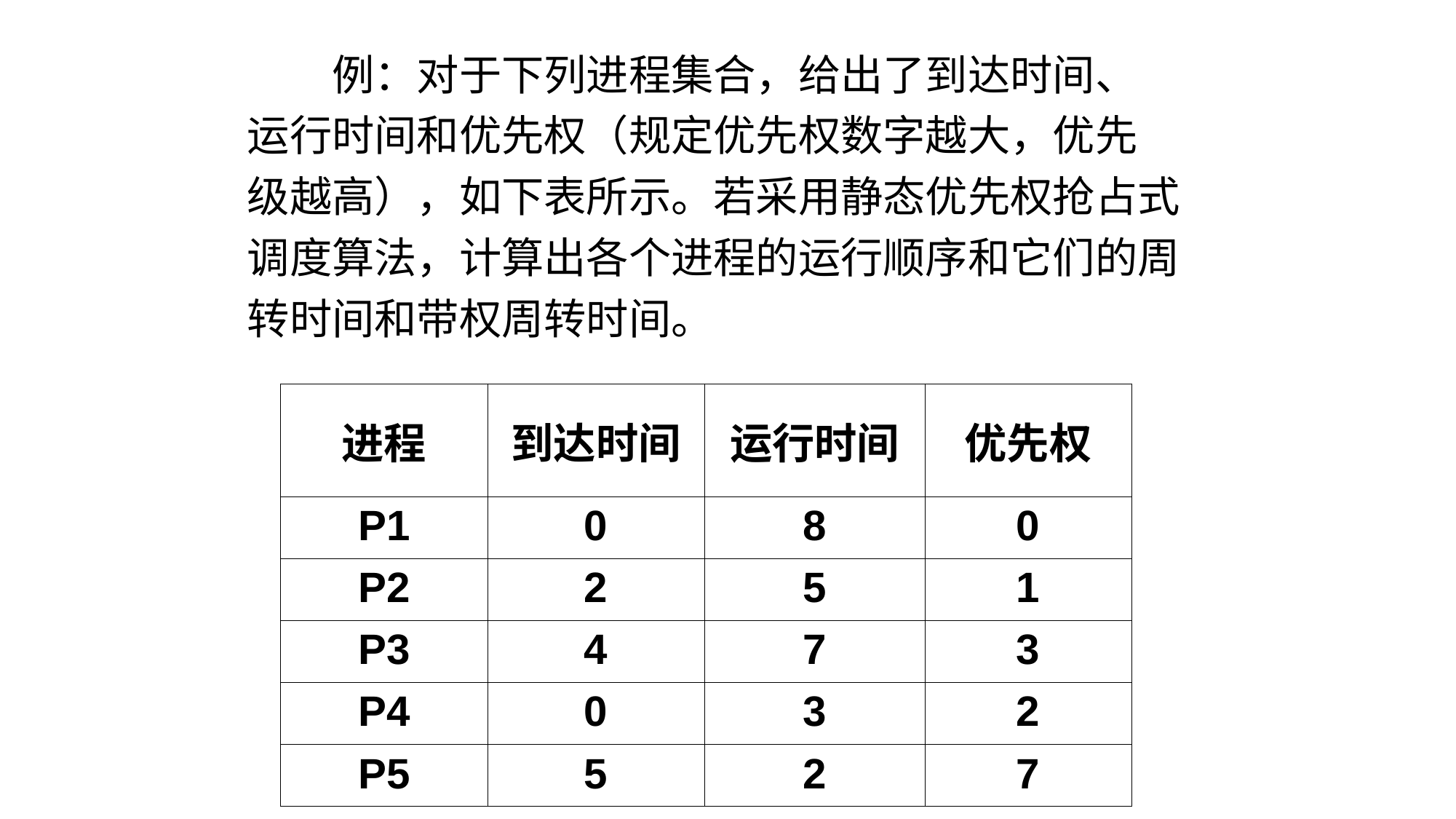

例：对于下列进程集合，给出了到达时间、
运行时间和优先权（规定优先权数字越大，优先
级越高），如下表所示。若采用静态优先权抢占式
调度算法，计算出各个进程的运行顺序和它们的周
转时间和带权周转时间。

| 进程 | 到达时间 | 运行时间 | 优先权 |
| --- | --- | --- | --- |
| P1 | 0 | 8 | 0 |
| P2 | 2 | 5 | 1 |
| P3 | 4 | 7 | 3 |
| P4 | 0 | 3 | 2 |
| P5 | 5 | 2 | 7 |